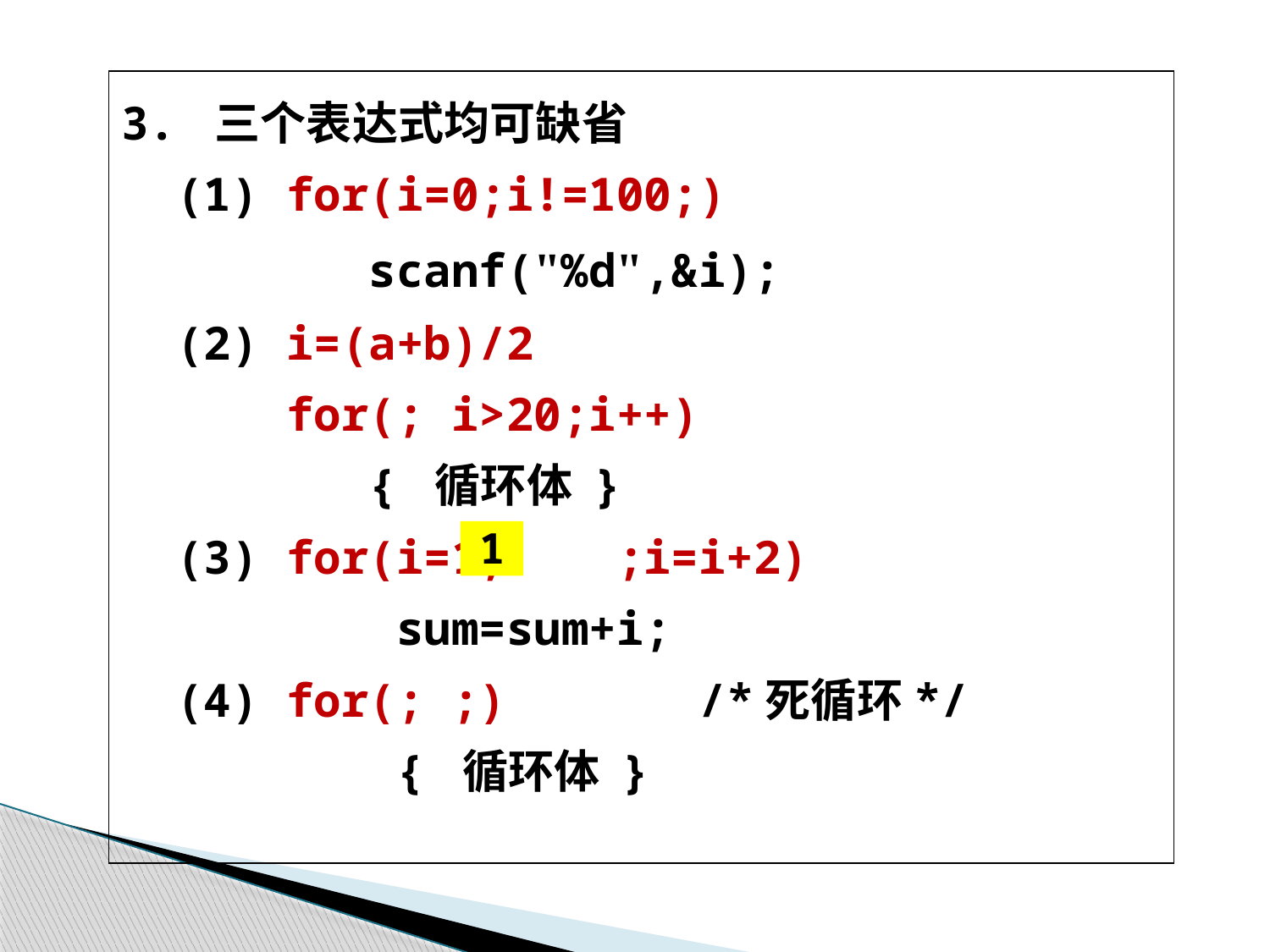

3. 三个表达式均可缺省
  (1) for(i=0;i!=100;)
         scanf("%d",&i);
  (2) i=(a+b)/2
      for(; i>20;i++)
         { 循环体 }
  (3) for(i=1;    ;i=i+2)
          sum=sum+i;
  (4) for(; ;)       /*死循环*/
          { 循环体 }

1